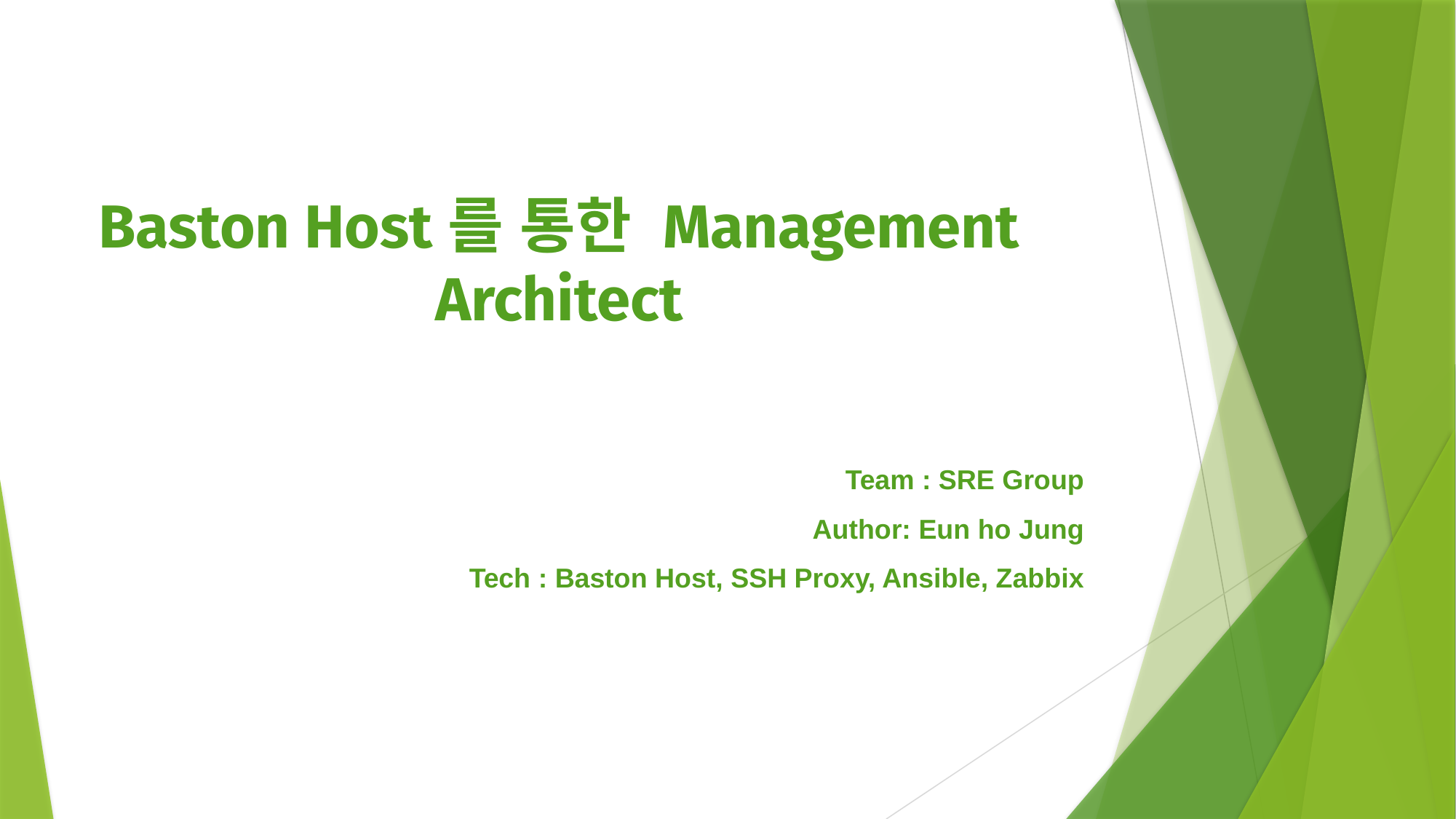

# Baston Host를 통한 Management Architect
Team : SRE Group
 Author: Eun ho Jung
Tech : Baston Host, SSH Proxy, Ansible, Zabbix